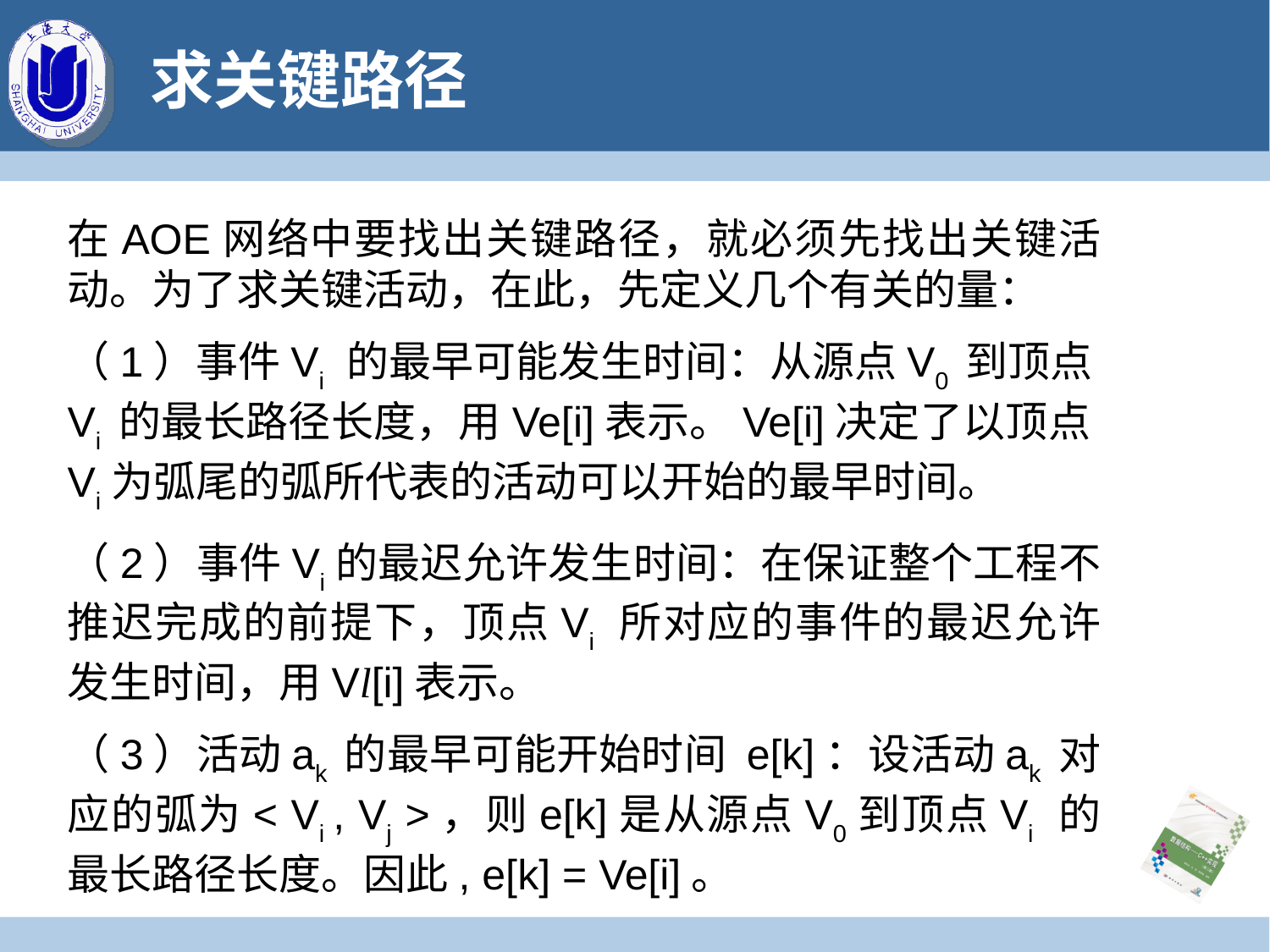

# 求关键路径
在AOE网络中要找出关键路径，就必须先找出关键活动。为了求关键活动，在此，先定义几个有关的量：
（1）事件Vi 的最早可能发生时间：从源点V0 到顶点Vi 的最长路径长度，用Ve[i]表示。Ve[i]决定了以顶点Vi为弧尾的弧所代表的活动可以开始的最早时间。
（2）事件Vi的最迟允许发生时间：在保证整个工程不推迟完成的前提下，顶点Vi 所对应的事件的最迟允许发生时间，用Vl[i]表示。
（3）活动ak 的最早可能开始时间 e[k]：设活动ak 对应的弧为< Vi , Vj >，则e[k]是从源点V0到顶点Vi 的最长路径长度。因此, e[k] = Ve[i]。